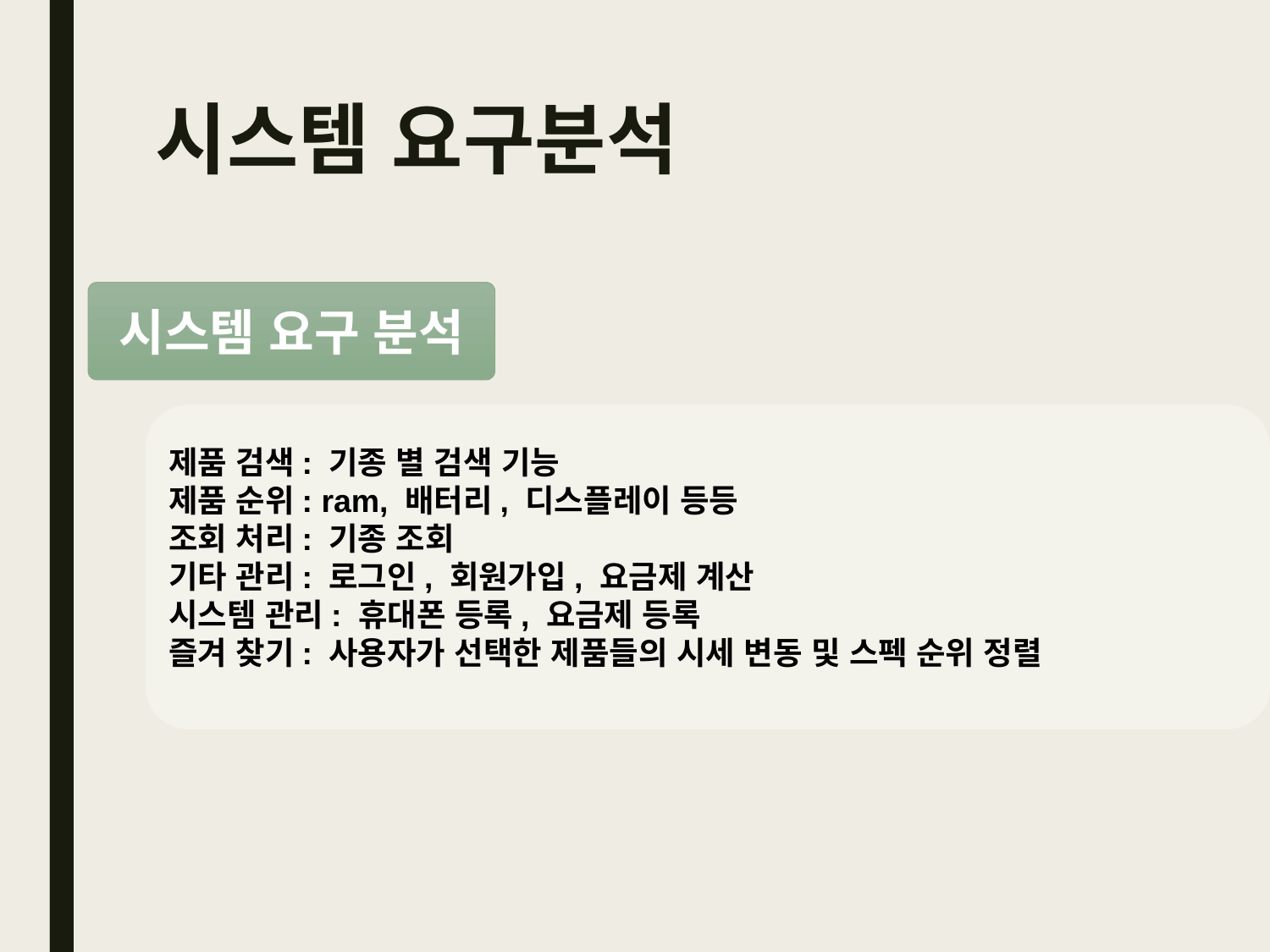

# 시스템 요구분석
시스템 요구 분석

제품 검색: 기종 별 검색 기능
제품 순위: ram, 배터리, 디스플레이 등등
조회 처리: 기종 조회
기타 관리: 로그인, 회원가입, 요금제 계산
시스템 관리: 휴대폰 등록, 요금제 등록
즐겨 찾기: 사용자가 선택한 제품들의 시세 변동 및 스펙 순위 정렬